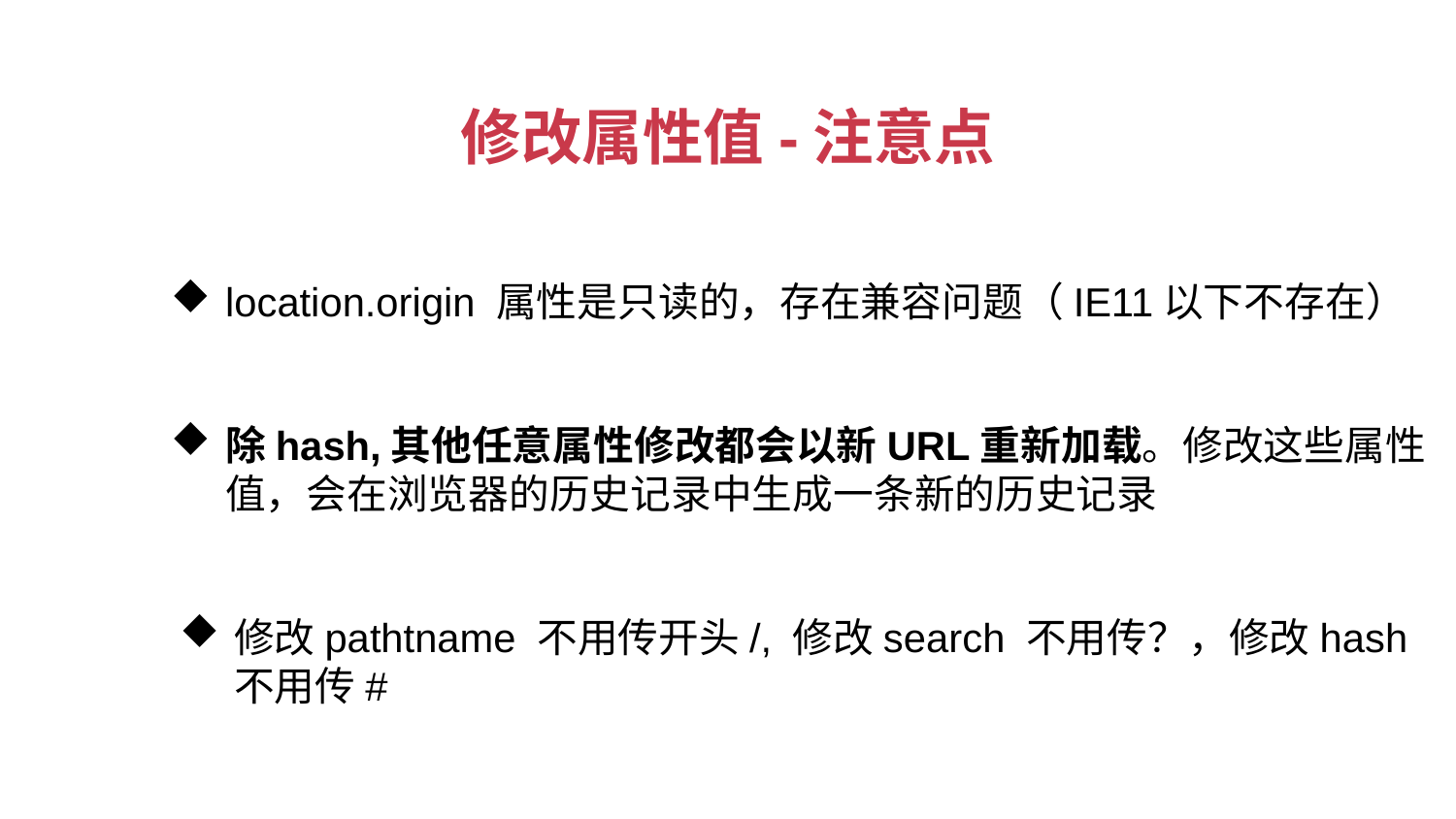

修改属性值-注意点
location.origin 属性是只读的，存在兼容问题（IE11以下不存在）
除hash,其他任意属性修改都会以新URL重新加载。修改这些属性值，会在浏览器的历史记录中生成一条新的历史记录
修改pathtname 不用传开头/, 修改search 不用传？，修改hash 不用传#